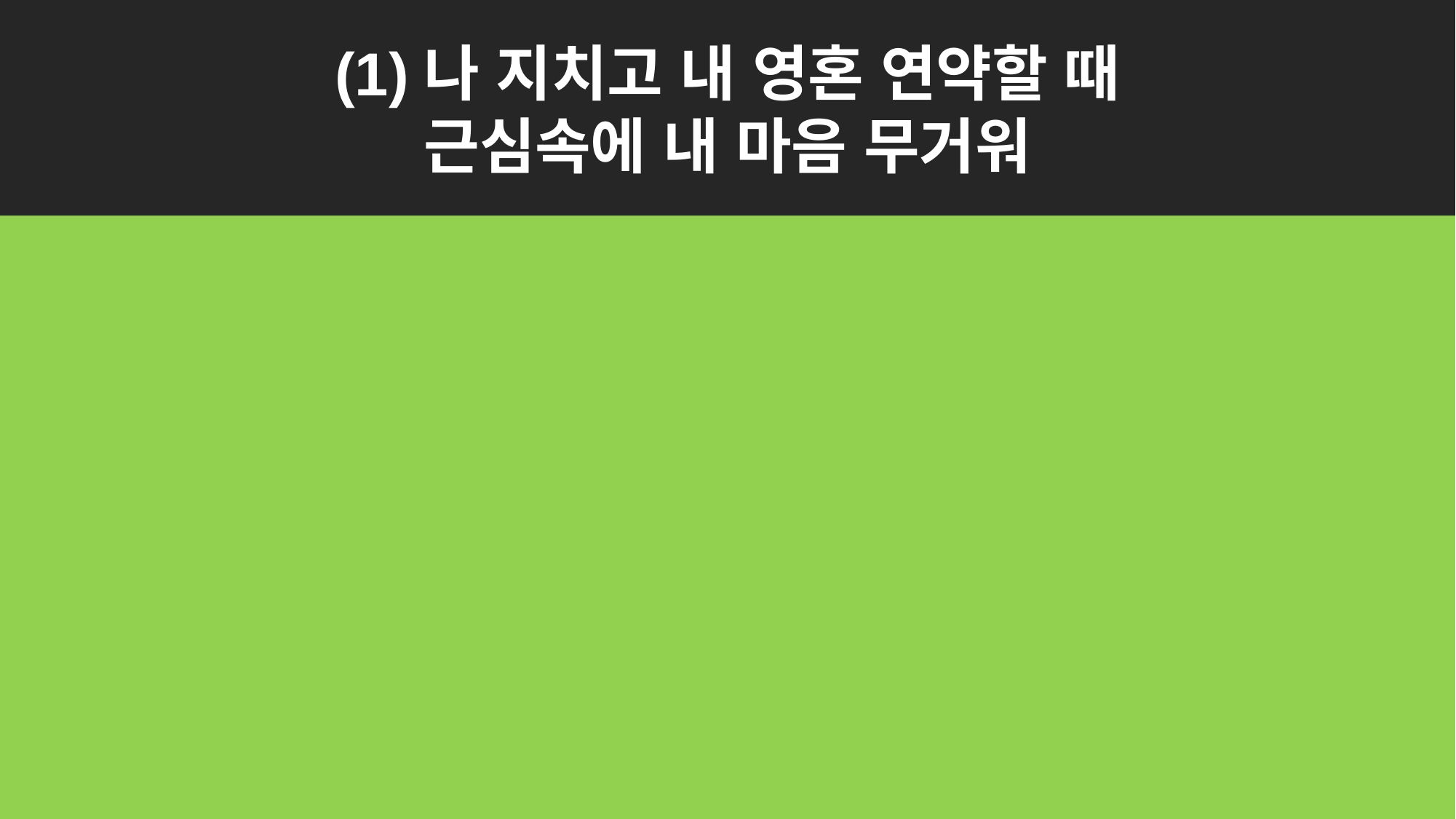

(1)나 지치고 내 영혼 연약할 때
근심속에 내 마음 무거워